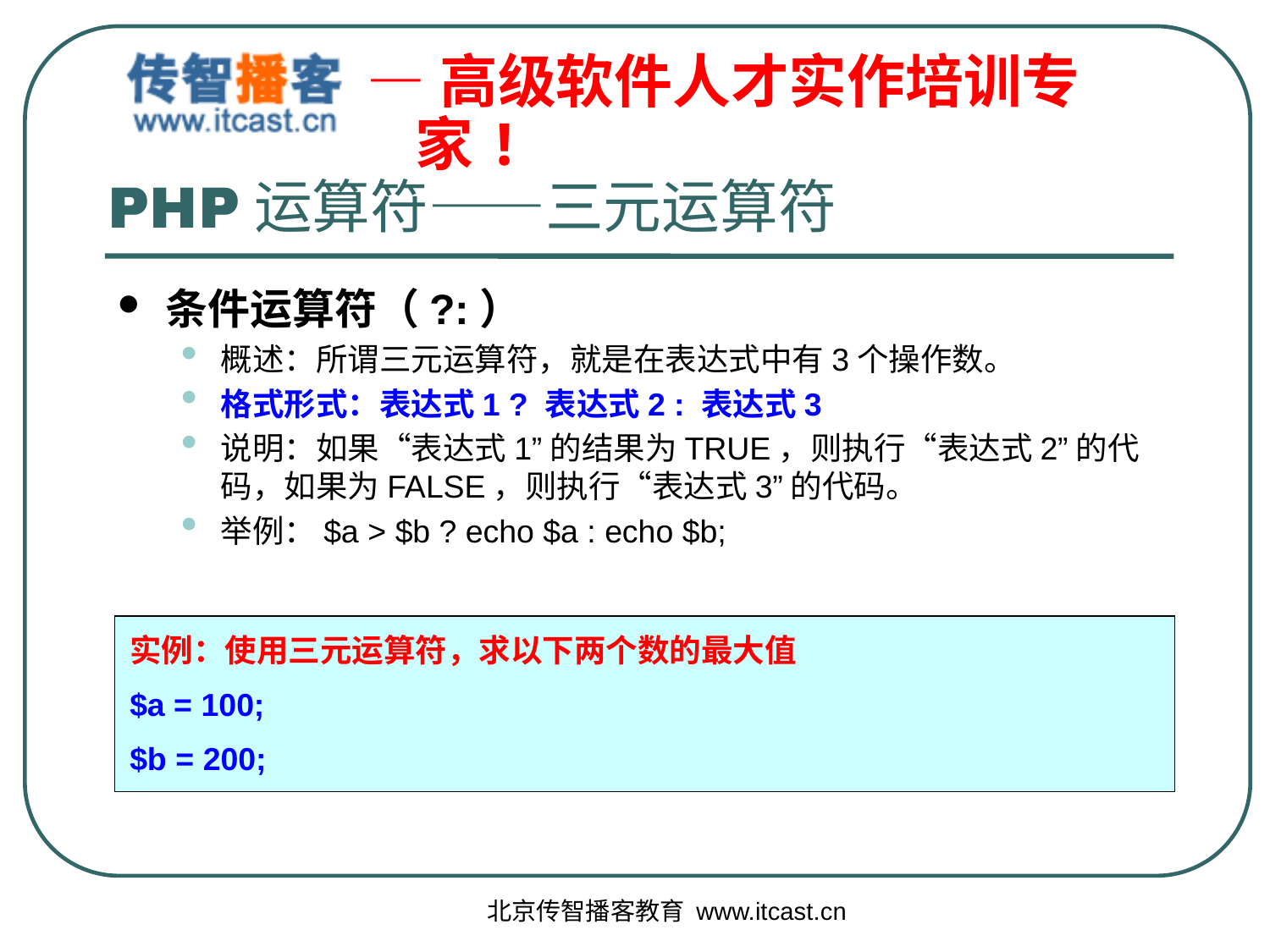

# PHP运算符——三元运算符
条件运算符（?:）
概述：所谓三元运算符，就是在表达式中有3个操作数。
格式形式：表达式1 ? 表达式2 : 表达式3
说明：如果“表达式1”的结果为TRUE，则执行“表达式2”的代码，如果为FALSE，则执行“表达式3”的代码。
举例：$a > $b ? echo $a : echo $b;
实例：使用三元运算符，求以下两个数的最大值
$a = 100;
$b = 200;